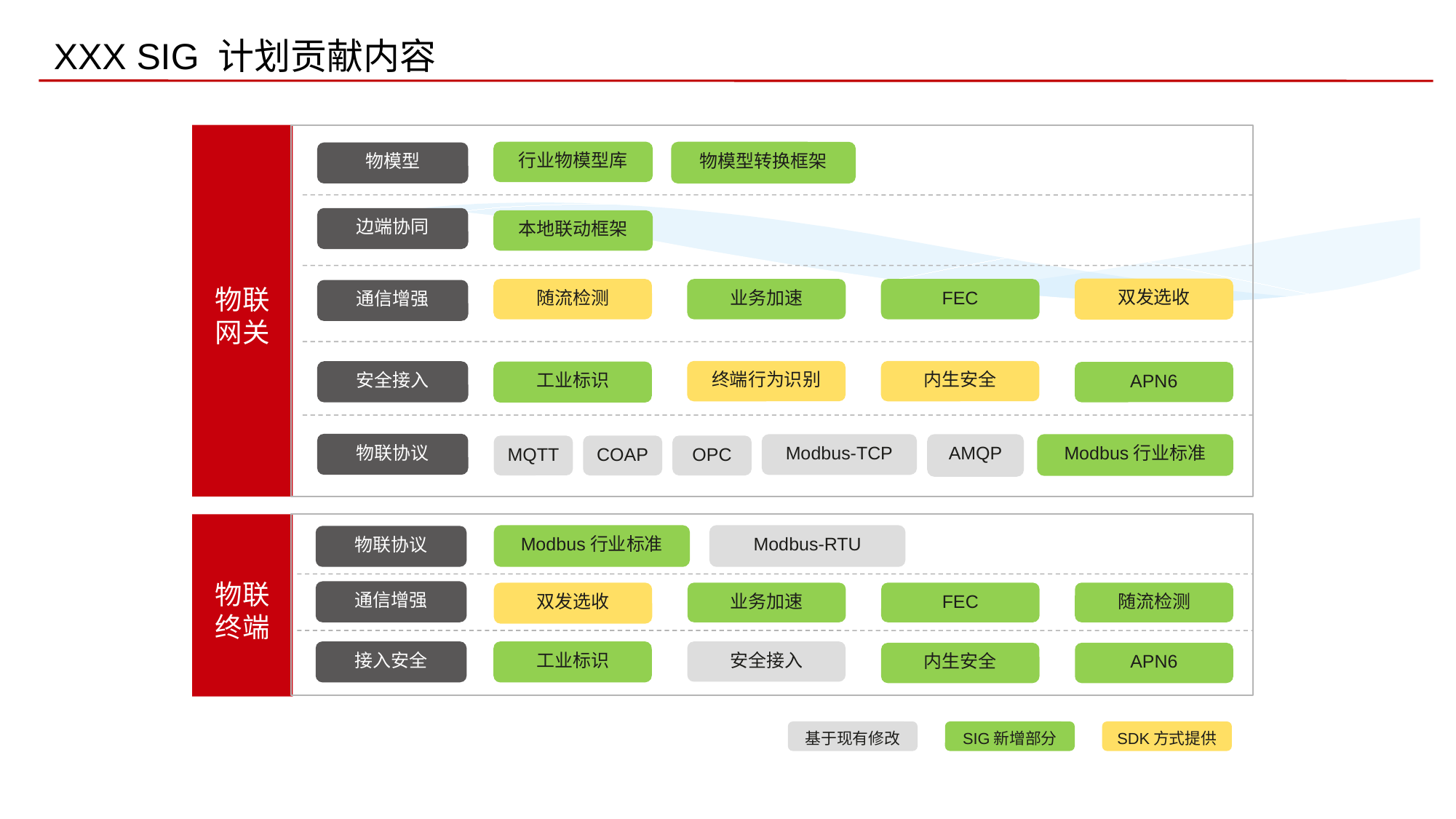

XXX SIG 计划贡献内容

物联
网关

行业物模型库
物模型转换框架
物模型

边端协同
本地联动框架

双发选收
随流检测
业务加速
FEC
通信增强

终端行为识别
内生安全
安全接入
工业标识
APN6

物联协议
Modbus-TCP
AMQP
Modbus行业标准
COAP
OPC
MQTT
物联
终端

Modbus行业标准
Modbus-RTU
物联协议

通信增强
双发选收
业务加速
FEC
随流检测

接入安全
工业标识
安全接入
内生安全
APN6
基于现有修改
SIG新增部分
SDK方式提供